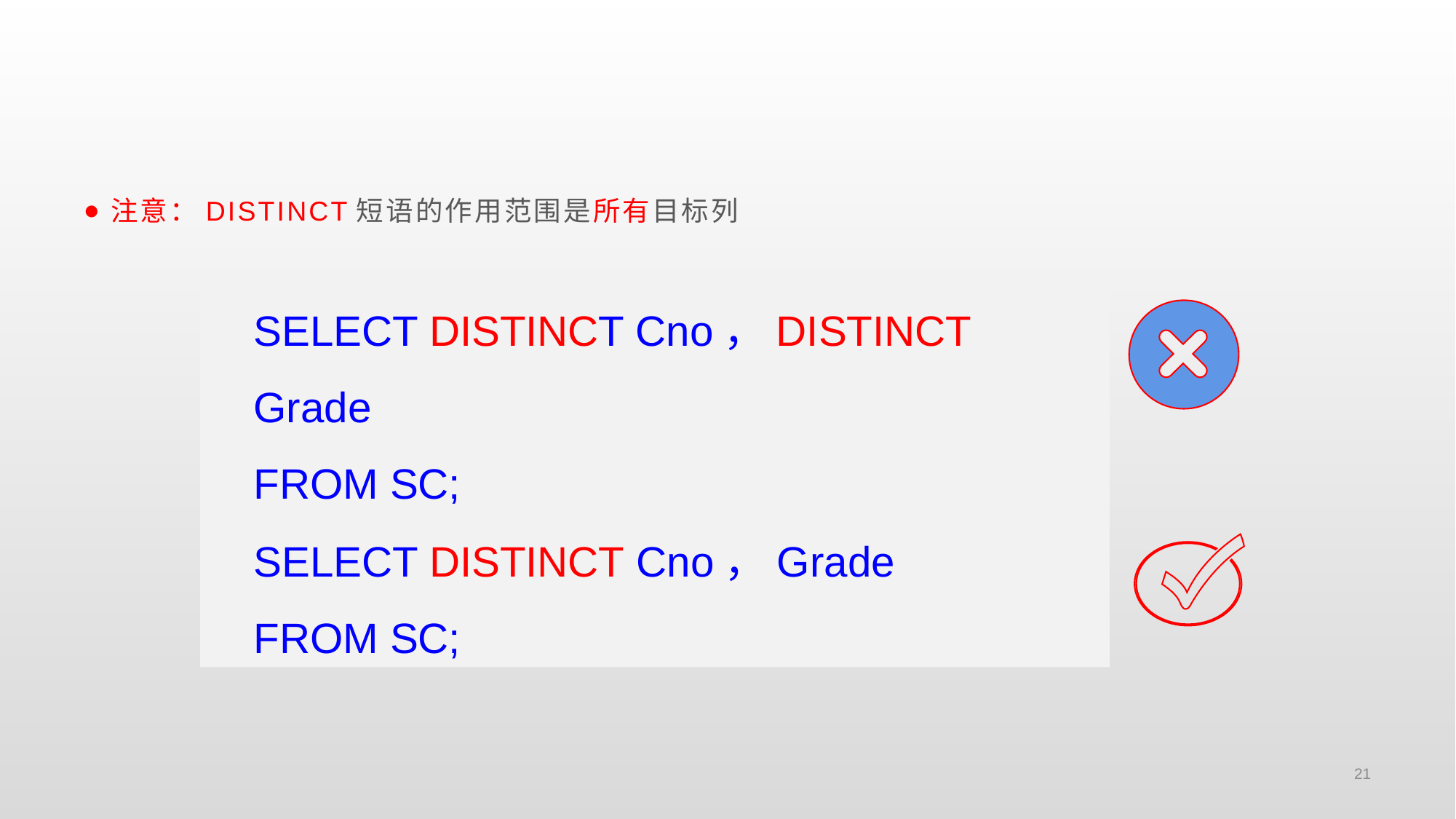

#
注意：DISTINCT短语的作用范围是所有目标列
SELECT DISTINCT Cno，DISTINCT Grade
FROM SC;

SELECT DISTINCT Cno，Grade
FROM SC;

21